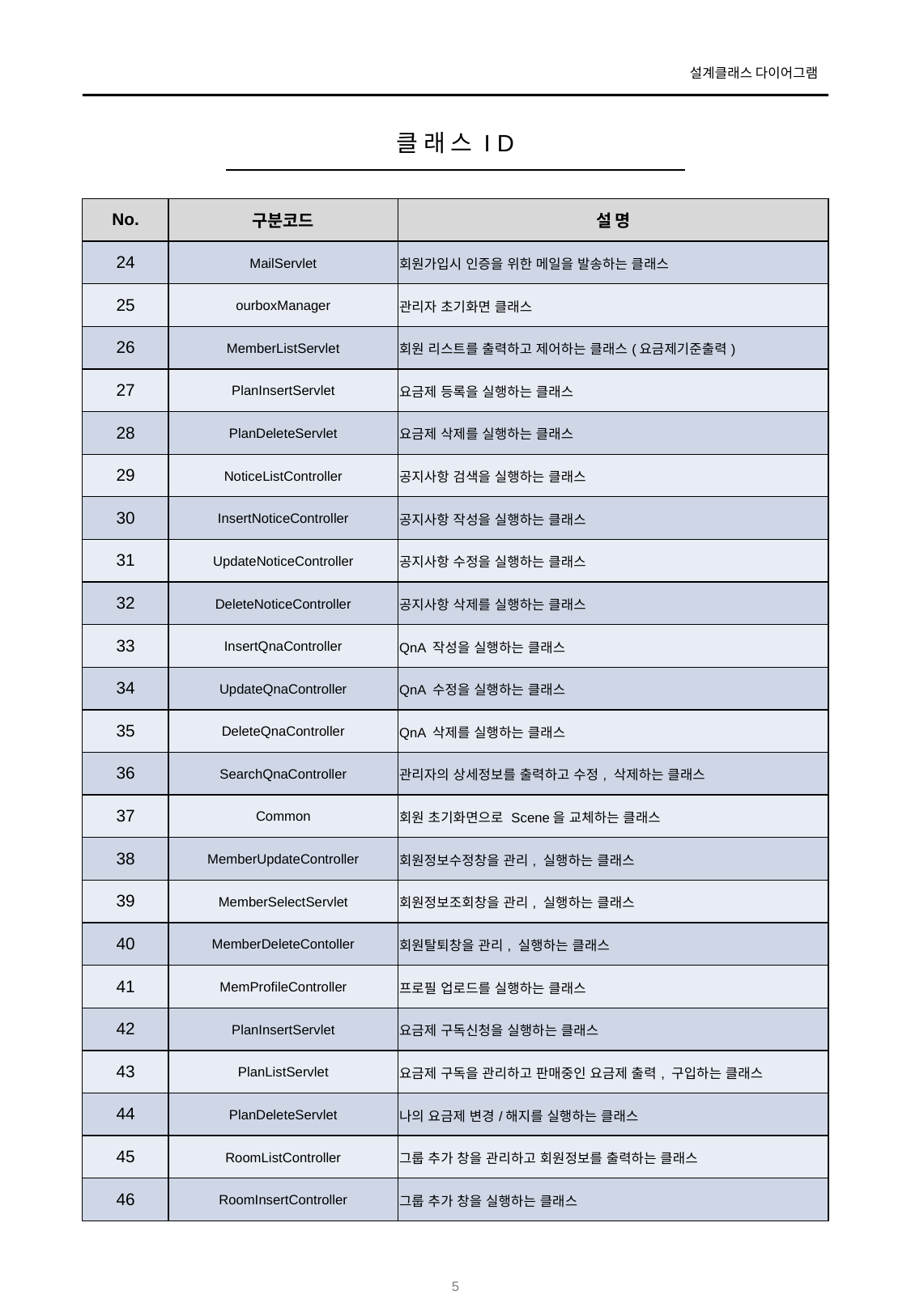

# 클 래 스 I D
| No. | 구분코드 | 설 명 |
| --- | --- | --- |
| 24 | MailServlet | 회원가입시 인증을 위한 메일을 발송하는 클래스 |
| 25 | ourboxManager | 관리자 초기화면 클래스 |
| 26 | MemberListServlet | 회원 리스트를 출력하고 제어하는 클래스(요금제기준출력) |
| 27 | PlanInsertServlet | 요금제 등록을 실행하는 클래스 |
| 28 | PlanDeleteServlet | 요금제 삭제를 실행하는 클래스 |
| 29 | NoticeListController | 공지사항 검색을 실행하는 클래스 |
| 30 | InsertNoticeController | 공지사항 작성을 실행하는 클래스 |
| 31 | UpdateNoticeController | 공지사항 수정을 실행하는 클래스 |
| 32 | DeleteNoticeController | 공지사항 삭제를 실행하는 클래스 |
| 33 | InsertQnaController | QnA 작성을 실행하는 클래스 |
| 34 | UpdateQnaController | QnA 수정을 실행하는 클래스 |
| 35 | DeleteQnaController | QnA 삭제를 실행하는 클래스 |
| 36 | SearchQnaController | 관리자의 상세정보를 출력하고 수정, 삭제하는 클래스 |
| 37 | Common | 회원 초기화면으로 Scene을 교체하는 클래스 |
| 38 | MemberUpdateController | 회원정보수정창을 관리, 실행하는 클래스 |
| 39 | MemberSelectServlet | 회원정보조회창을 관리, 실행하는 클래스 |
| 40 | MemberDeleteContoller | 회원탈퇴창을 관리, 실행하는 클래스 |
| 41 | MemProfileController | 프로필 업로드를 실행하는 클래스 |
| 42 | PlanInsertServlet | 요금제 구독신청을 실행하는 클래스 |
| 43 | PlanListServlet | 요금제 구독을 관리하고 판매중인 요금제 출력, 구입하는 클래스 |
| 44 | PlanDeleteServlet | 나의 요금제 변경/해지를 실행하는 클래스 |
| 45 | RoomListController | 그룹 추가 창을 관리하고 회원정보를 출력하는 클래스 |
| 46 | RoomInsertController | 그룹 추가 창을 실행하는 클래스 |
5